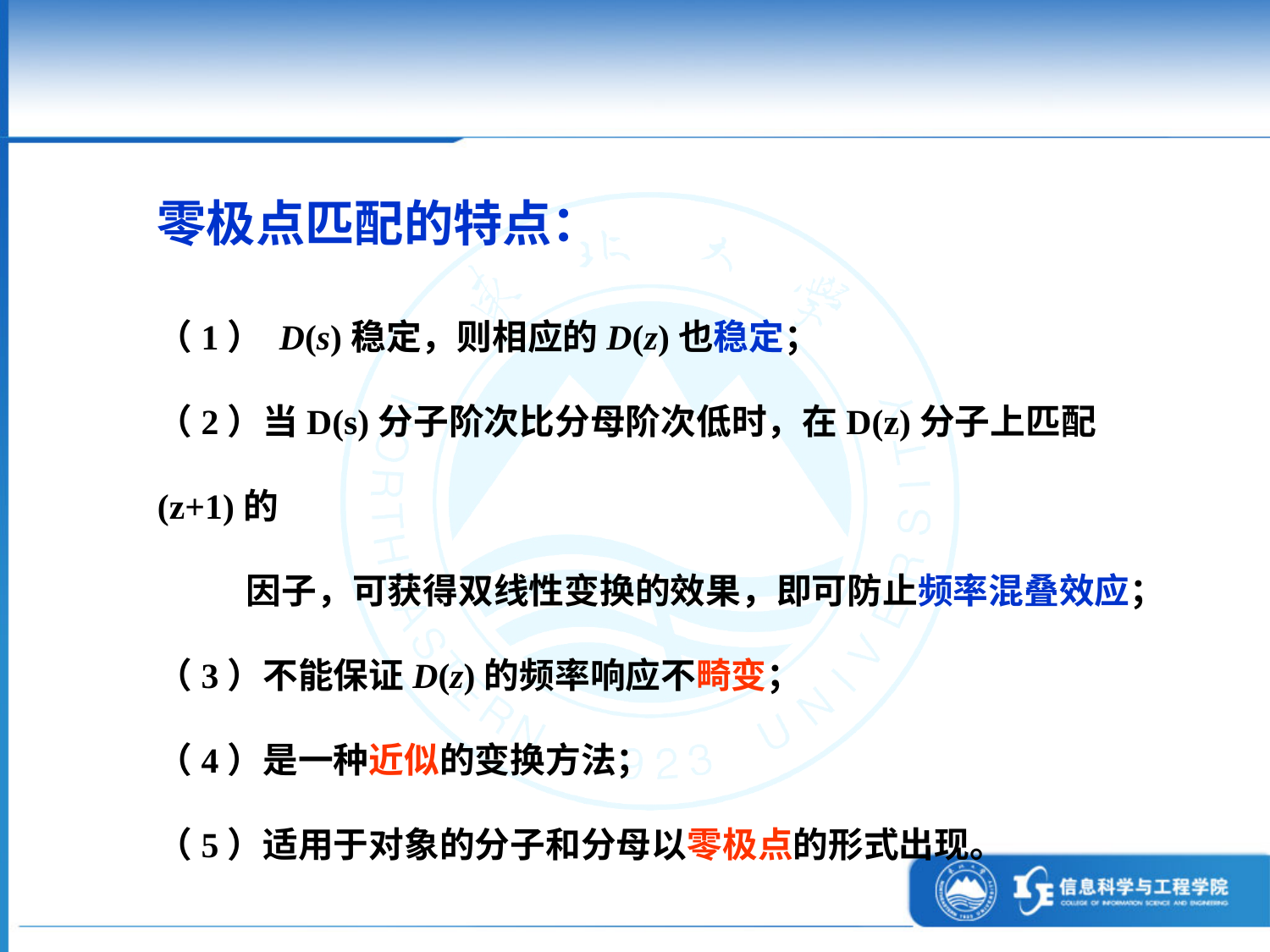

零极点匹配的特点：
（1） D(s)稳定，则相应的D(z)也稳定；
（2）当D(s)分子阶次比分母阶次低时，在D(z)分子上匹配(z+1)的
          因子，可获得双线性变换的效果，即可防止频率混叠效应；
（3）不能保证D(z)的频率响应不畸变；
（4）是一种近似的变换方法；
（5）适用于对象的分子和分母以零极点的形式出现。